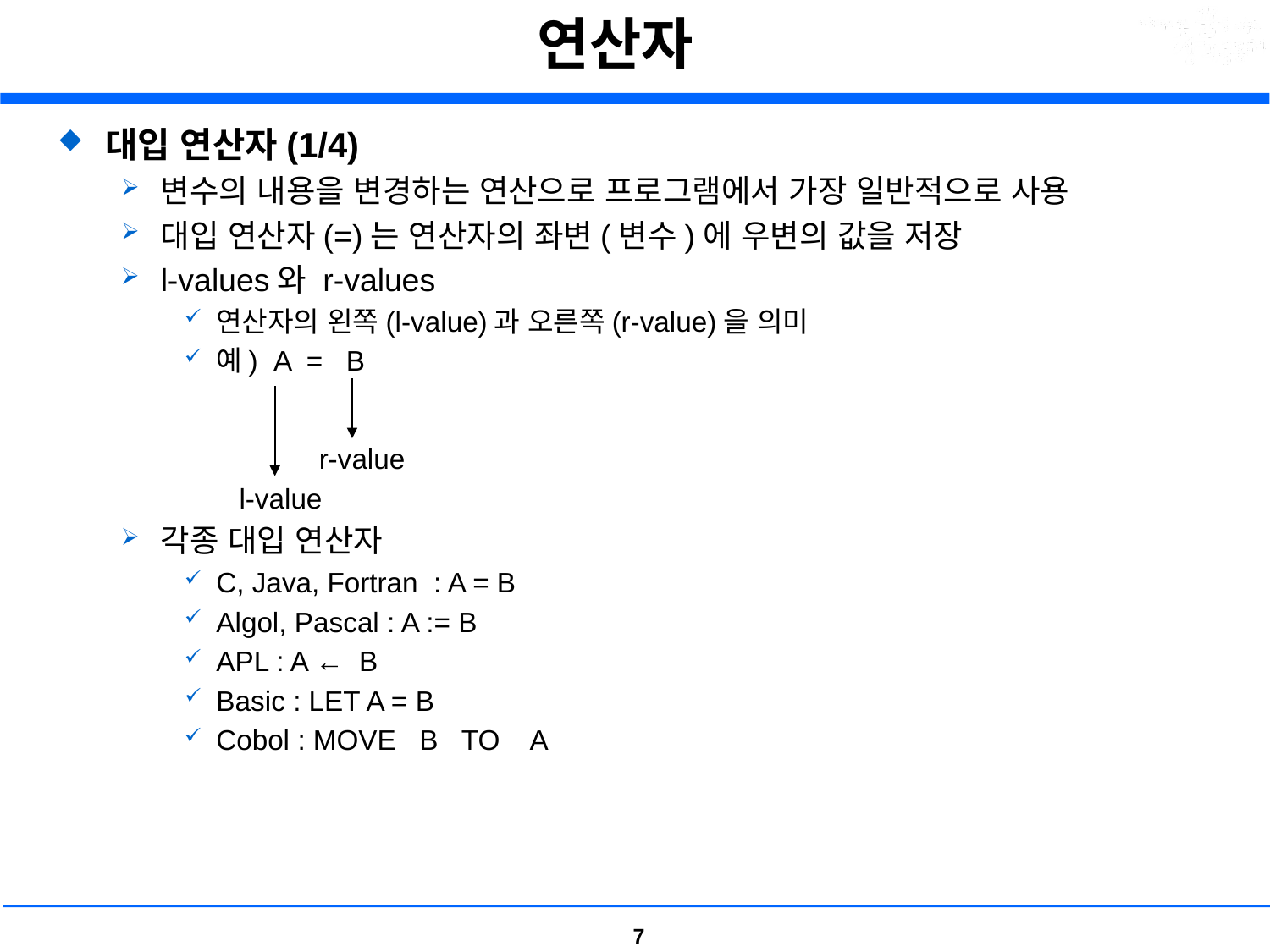

# 연산자
대입 연산자(1/4)
변수의 내용을 변경하는 연산으로 프로그램에서 가장 일반적으로 사용
대입 연산자(=)는 연산자의 좌변(변수)에 우변의 값을 저장
l-values와 r-values
연산자의 왼쪽(l-value)과 오른쪽(r-value)을 의미
예)  A  =   B

     	  r-value
        l-value
각종 대입 연산자
C, Java, Fortran  : A = B
Algol, Pascal : A := B
APL : A ←  B
Basic : LET A = B
Cobol : MOVE   B   TO    A